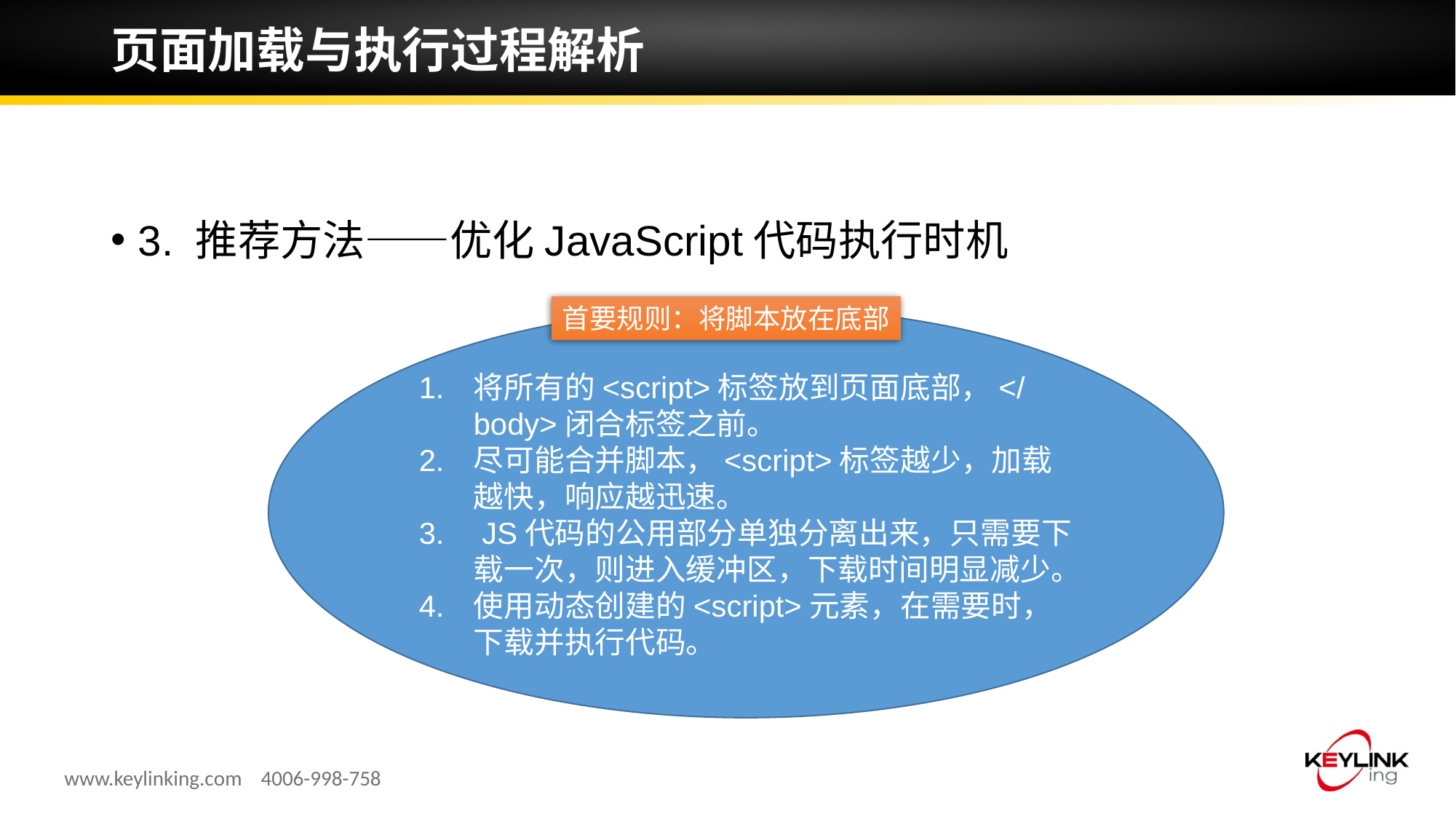

# 页面加载与执行过程解析
3. 推荐方法——优化JavaScript代码执行时机
首要规则：将脚本放在底部

将所有的<script>标签放到页面底部，</body>闭合标签之前。
尽可能合并脚本，<script>标签越少，加载越快，响应越迅速。
 JS代码的公用部分单独分离出来，只需要下载一次，则进入缓冲区，下载时间明显减少。
使用动态创建的<script>元素，在需要时，下载并执行代码。